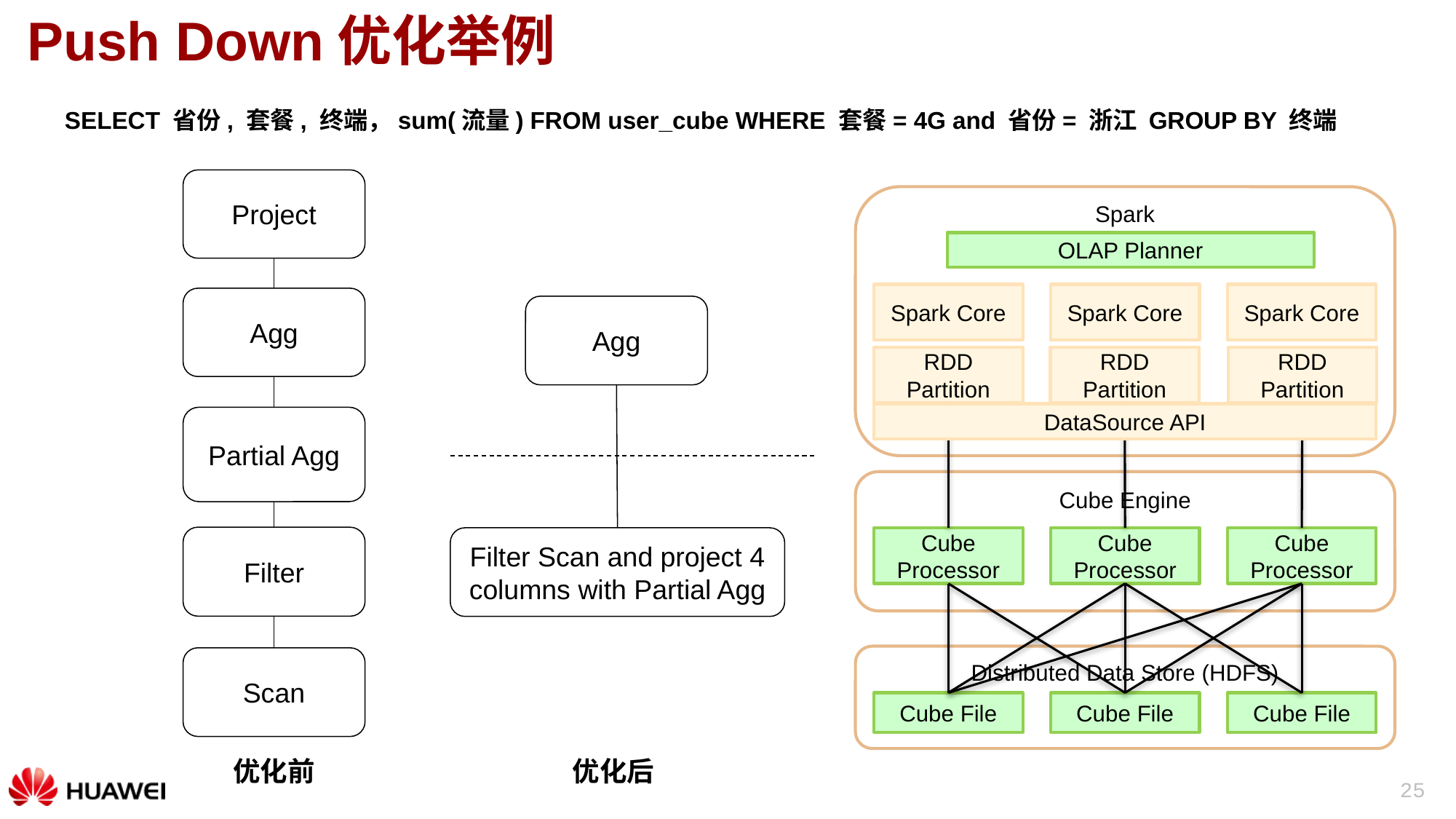

Push Down优化举例
SELECT 省份, 套餐, 终端，sum(流量) FROM user_cube WHERE 套餐= 4G and 省份= 浙江 GROUP BY 终端
Project
Spark

OLAP Planner
Spark Core
Spark Core
Spark Core
RDD
Partition
RDD
Partition
RDD
Partition
DataSource API
Cube Engine
Cube Processor
Cube Processor
Cube Processor
Distributed Data Store (HDFS)
Cube File
Cube File
Cube File
Agg
Agg
Partial Agg
Filter
Filter Scan and project 4 columns with Partial Agg
Scan
优化前
优化后